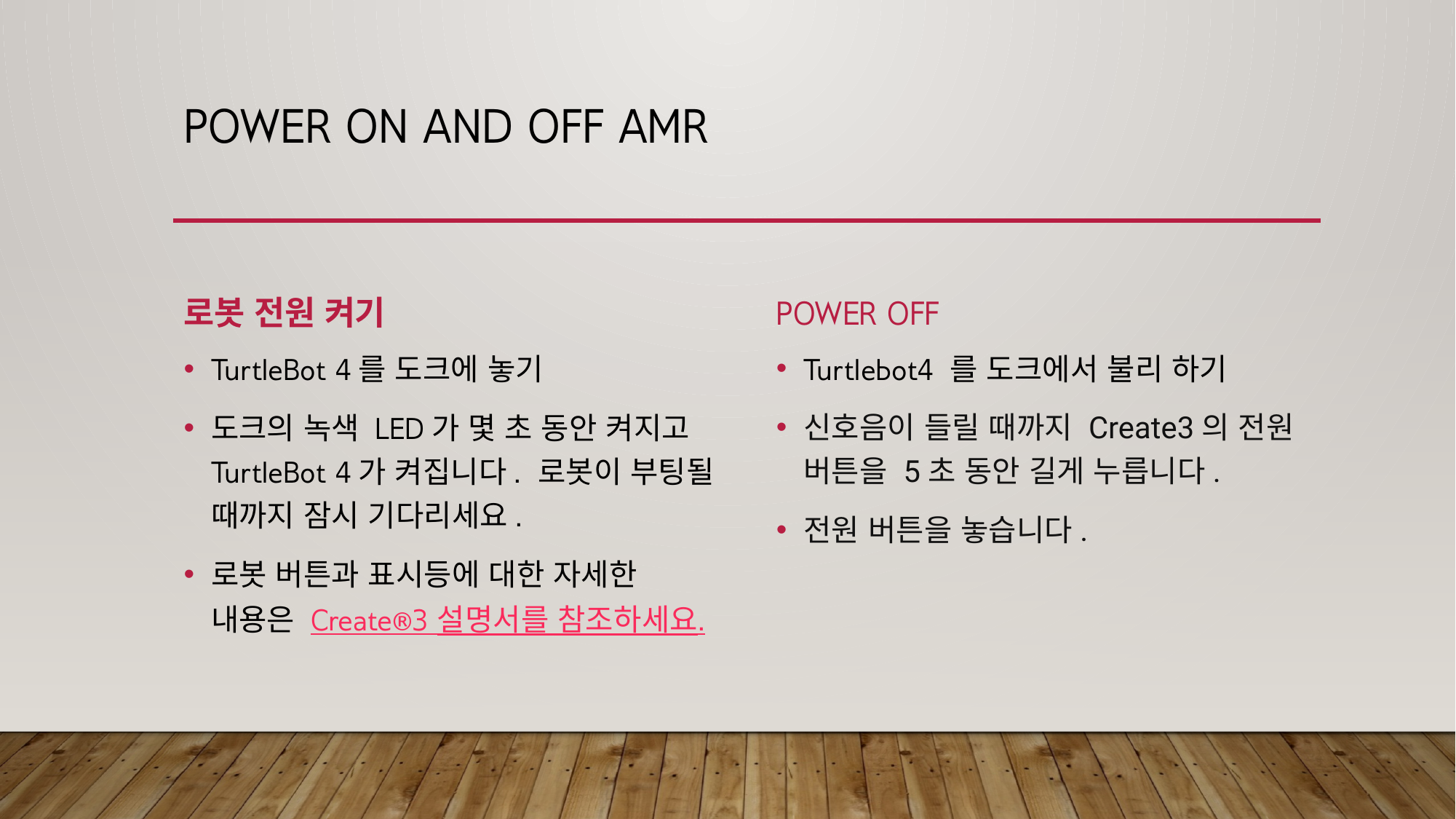

# Power on and off AMR
로봇 전원 켜기
Power off
Turtlebot4 를 도크에서 불리 하기
신호음이 들릴 때까지 Create3의 전원 버튼을 5초 동안 길게 누릅니다.
전원 버튼을 놓습니다.
TurtleBot 4를 도크에 놓기
도크의 녹색 LED가 몇 초 동안 켜지고 TurtleBot 4가 켜집니다. 로봇이 부팅될 때까지 잠시 기다리세요.
로봇 버튼과 표시등에 대한 자세한 내용은 Create®3 설명서를 참조하세요.